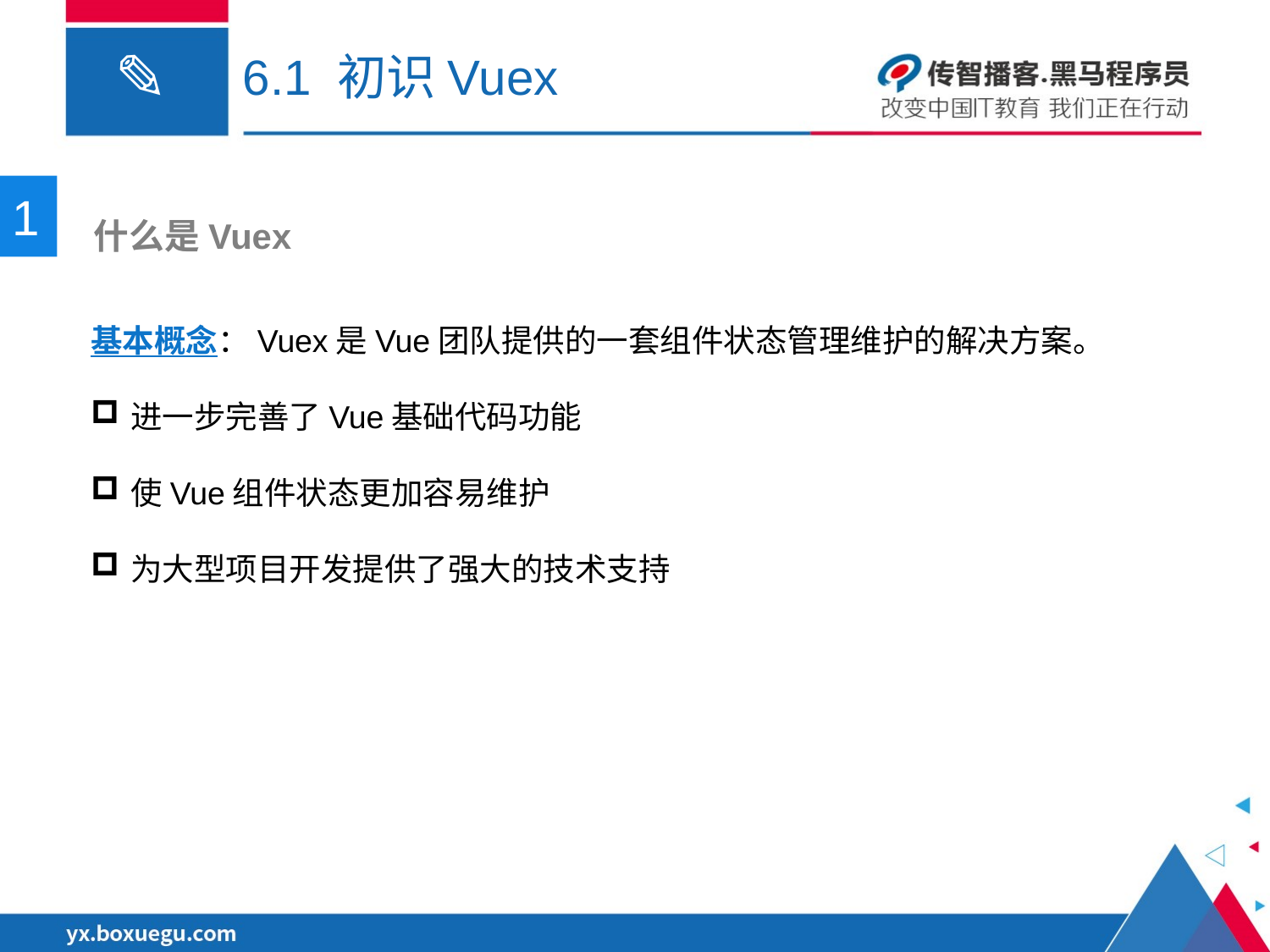

# 6.1 初识Vuex

1
  什么是Vuex
基本概念：Vuex是Vue团队提供的一套组件状态管理维护的解决方案。
进一步完善了Vue基础代码功能
使Vue组件状态更加容易维护
为大型项目开发提供了强大的技术支持